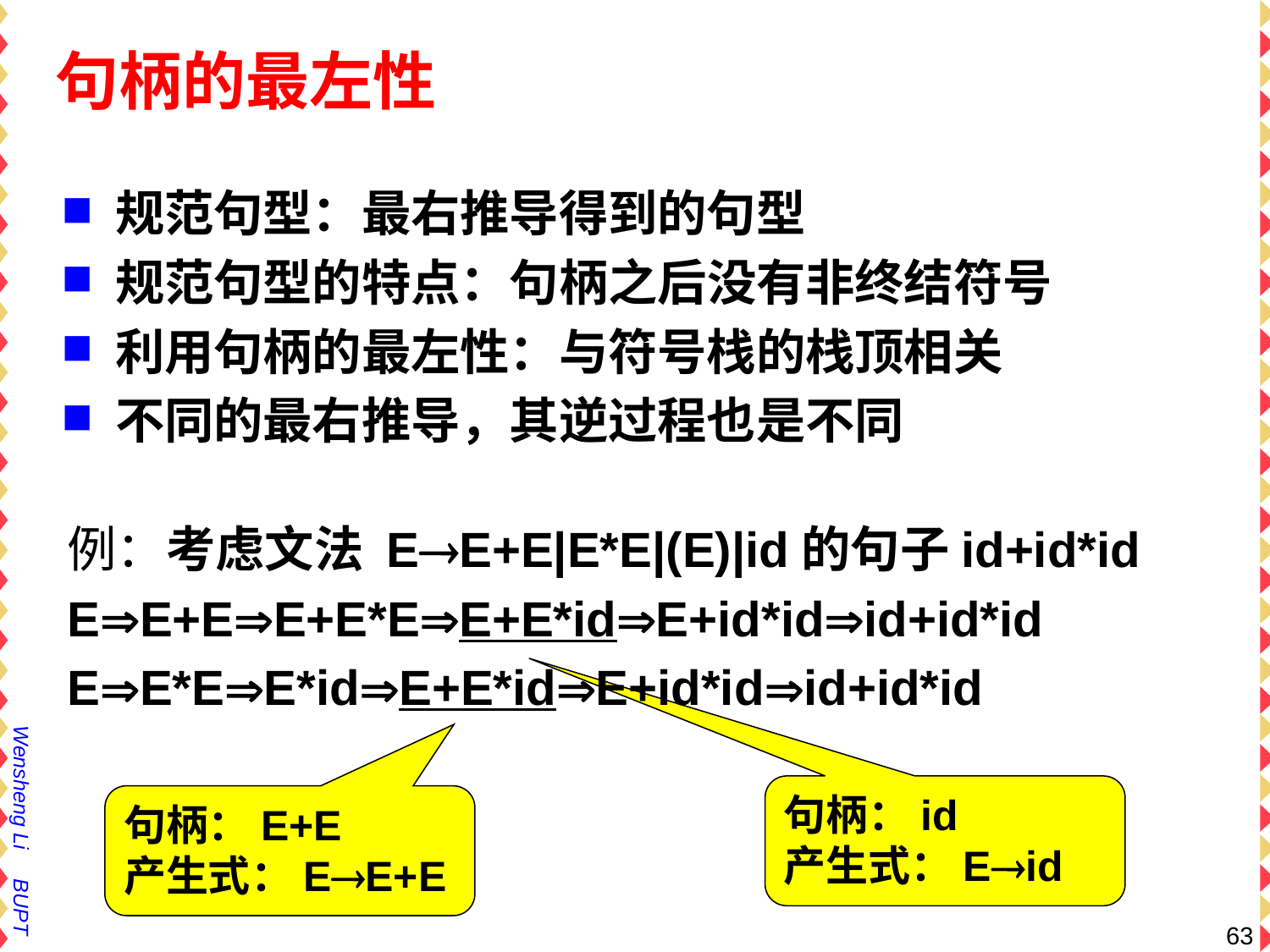

# 句柄的最左性
规范句型：最右推导得到的句型
规范句型的特点：句柄之后没有非终结符号
利用句柄的最左性：与符号栈的栈顶相关
不同的最右推导，其逆过程也是不同

例：考虑文法 E→E+E|E*E|(E)|id的句子id+id*id
E⇒E+E⇒E+E*E⇒E+E*id⇒E+id*id⇒id+id*id
E⇒E*E⇒E*id⇒E+E*id⇒E+id*id⇒id+id*id
句柄：id
产生式：E→id
句柄：E+E
产生式：E→E+E
63